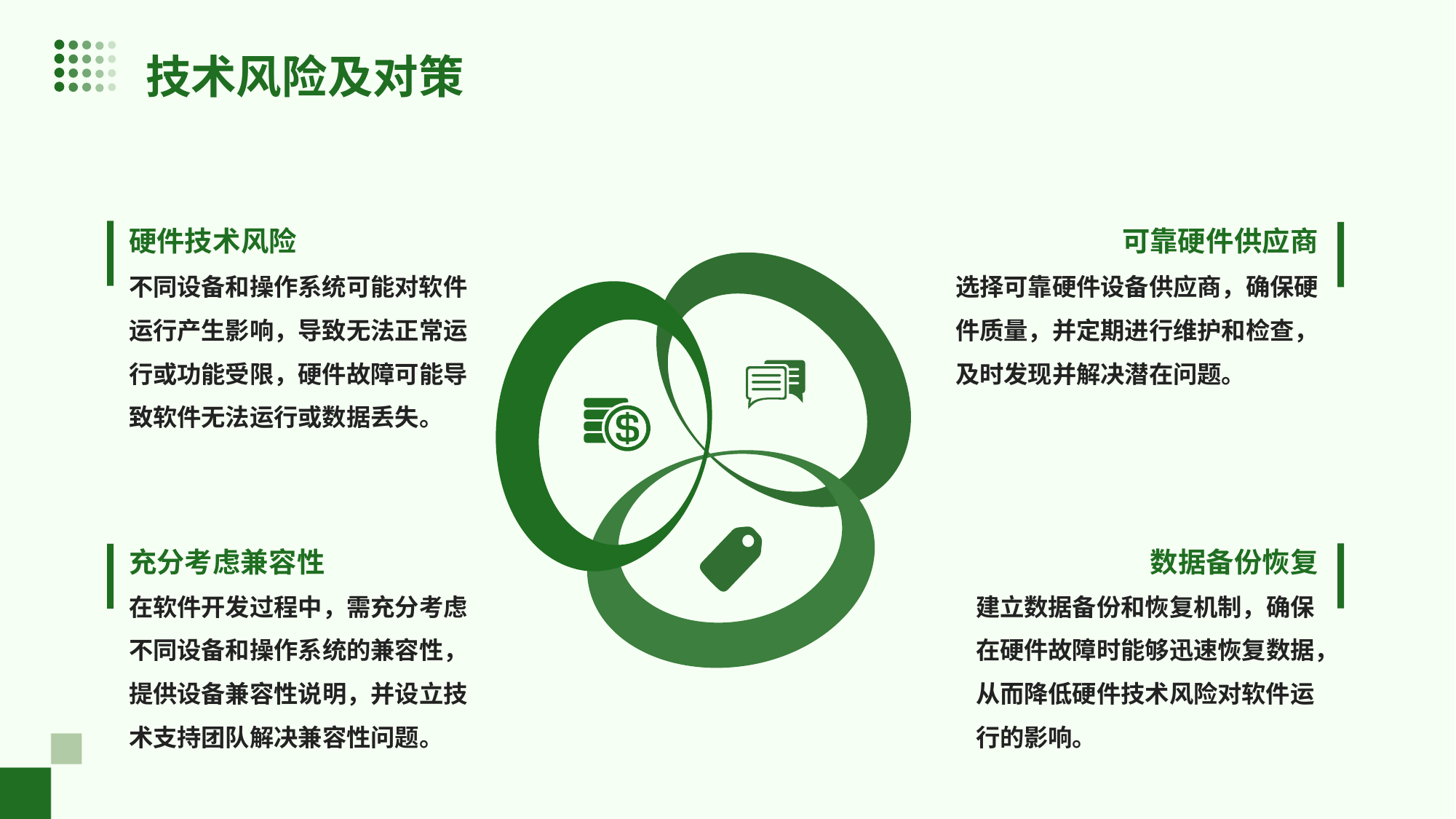

技术风险及对策

硬件技术风险
可靠硬件供应商

不同设备和操作系统可能对软件运行产生影响，导致无法正常运行或功能受限，硬件故障可能导致软件无法运行或数据丢失。
选择可靠硬件设备供应商，确保硬件质量，并定期进行维护和检查，及时发现并解决潜在问题。
充分考虑兼容性
数据备份恢复

在软件开发过程中，需充分考虑不同设备和操作系统的兼容性，提供设备兼容性说明，并设立技术支持团队解决兼容性问题。
建立数据备份和恢复机制，确保在硬件故障时能够迅速恢复数据，从而降低硬件技术风险对软件运行的影响。